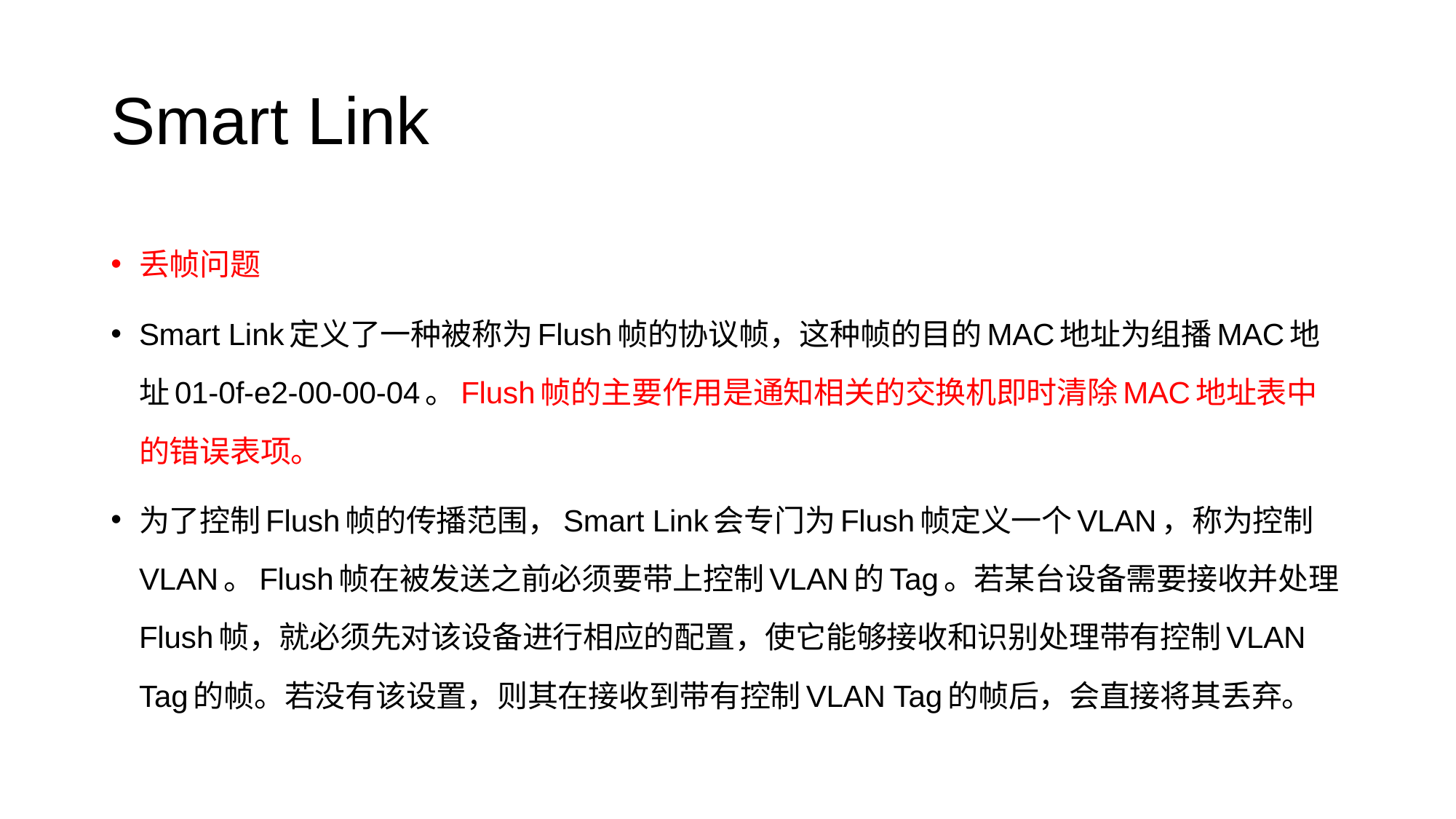

# Smart Link
丢帧问题
Smart Link定义了一种被称为Flush帧的协议帧，这种帧的目的MAC地址为组播MAC地址01-0f-e2-00-00-04。Flush帧的主要作用是通知相关的交换机即时清除MAC地址表中的错误表项。
为了控制Flush帧的传播范围，Smart Link会专门为Flush帧定义一个VLAN，称为控制VLAN。Flush帧在被发送之前必须要带上控制VLAN的Tag。若某台设备需要接收并处理Flush帧，就必须先对该设备进行相应的配置，使它能够接收和识别处理带有控制VLAN Tag的帧。若没有该设置，则其在接收到带有控制VLAN Tag的帧后，会直接将其丢弃。